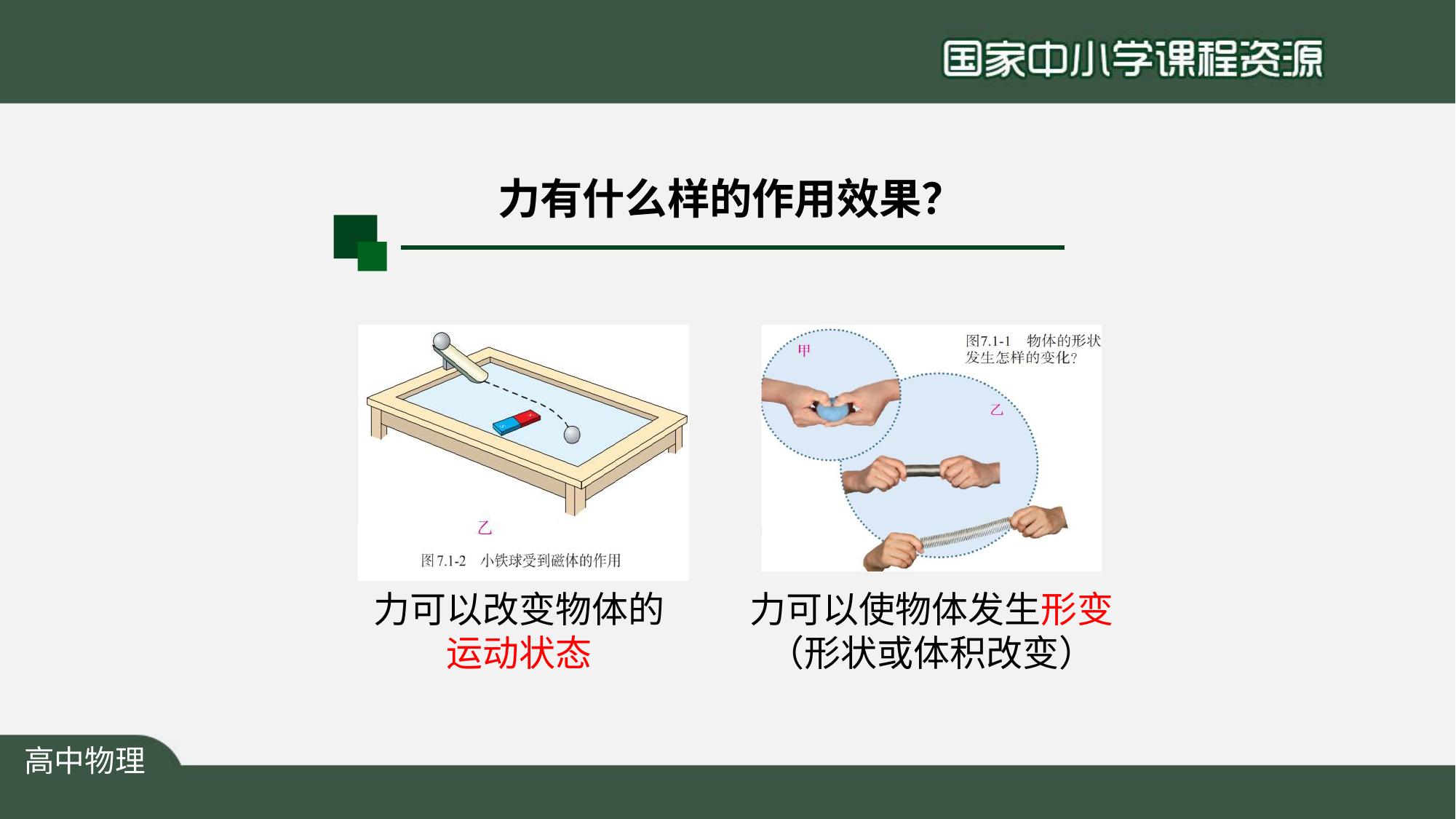

# 力有什么样的作用效果？

力可以改变物体的 运动状态
力可以使物体发生形变
（形状或体积改变）
高中物理